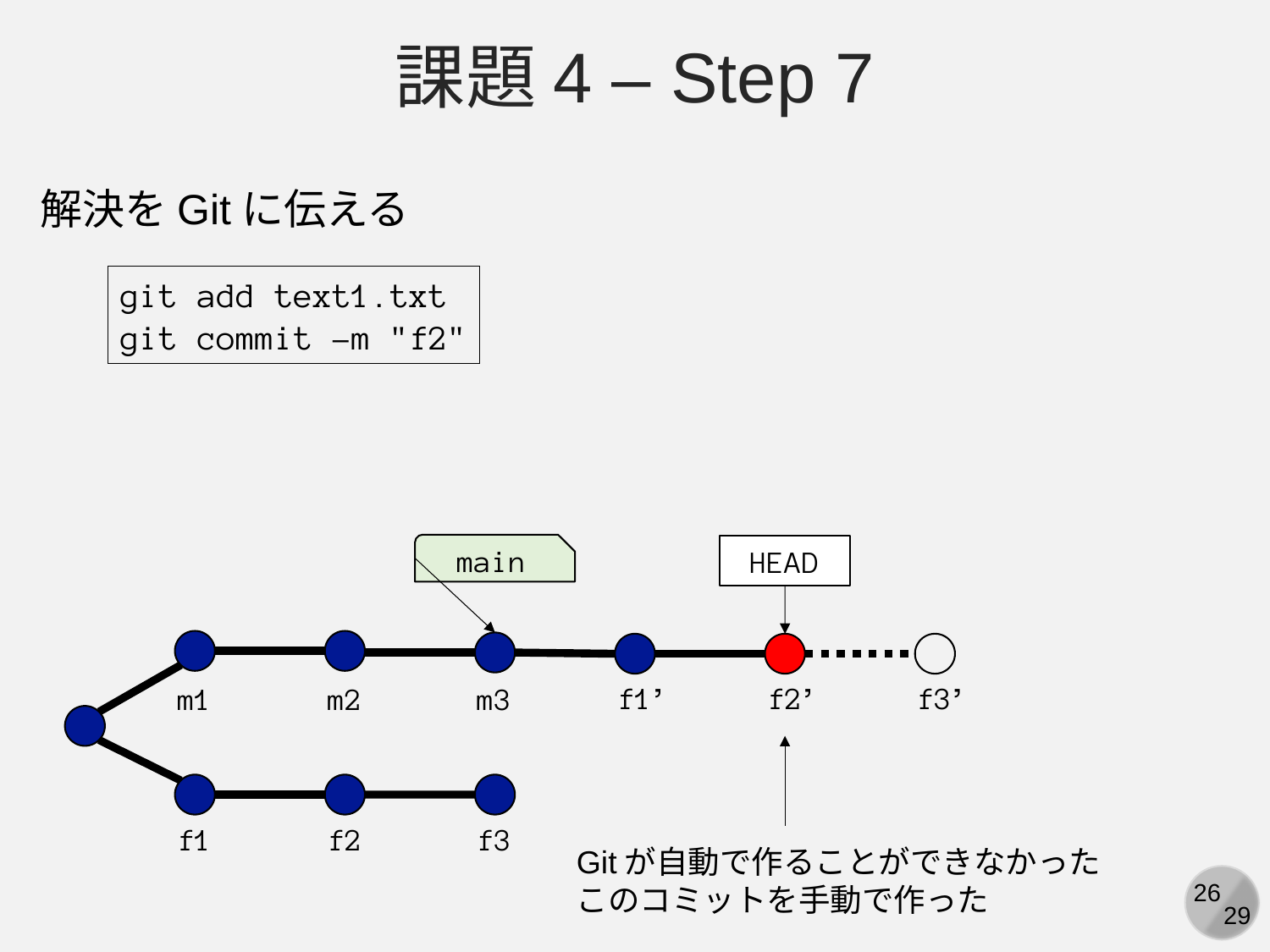

課題4 – Step 7
解決をGitに伝える
git add text1.txt
git commit -m "f2"
main
HEAD

f1’
f2’
f3’
m1
m2
m3

f1
f2
f3
Gitが自動で作ることができなかった
このコミットを手動で作った